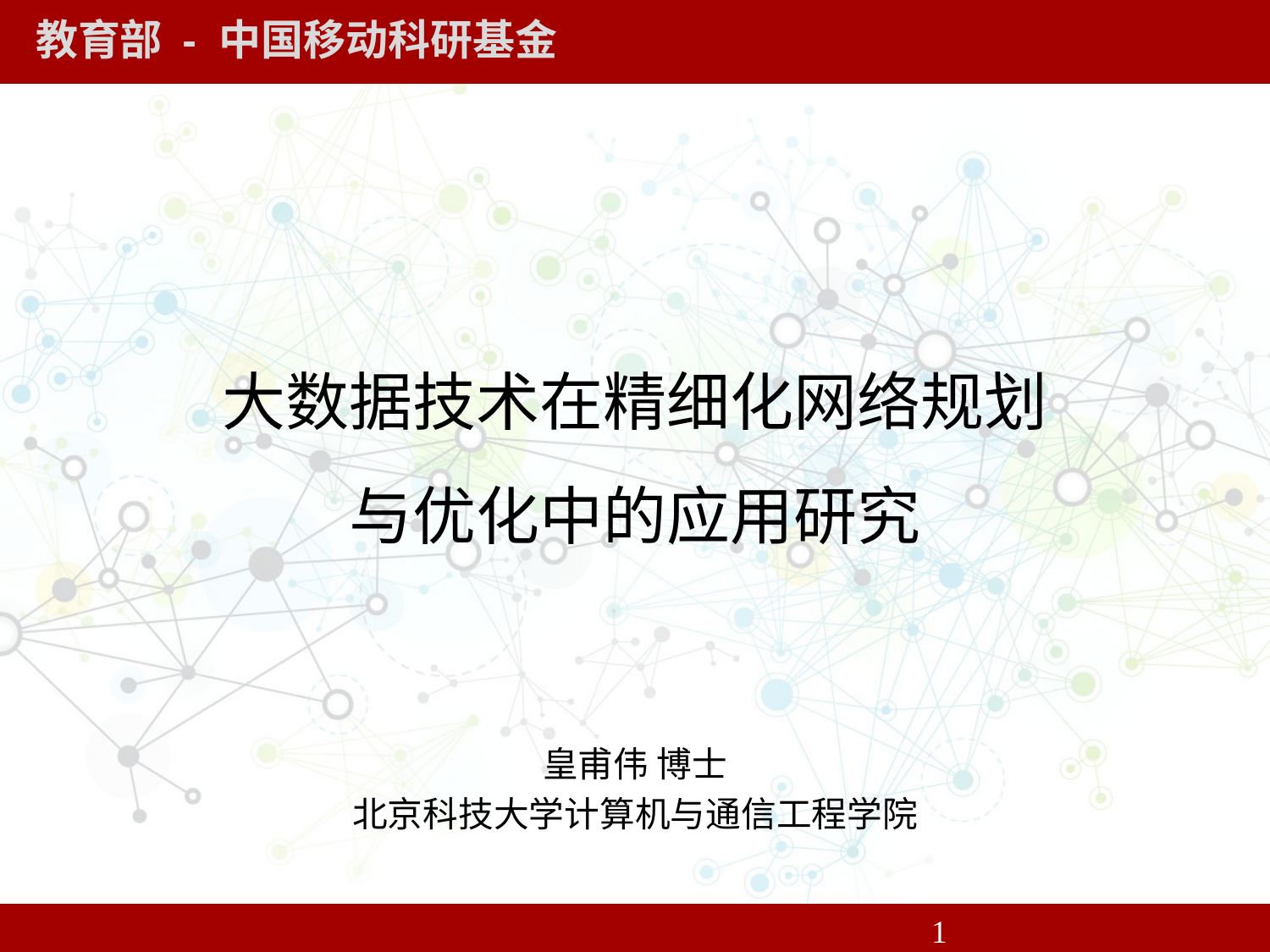

教育部 - 中国移动科研基金
# 大数据技术在精细化网络规划 与优化中的应用研究
皇甫伟 博士
北京科技大学计算机与通信工程学院
1